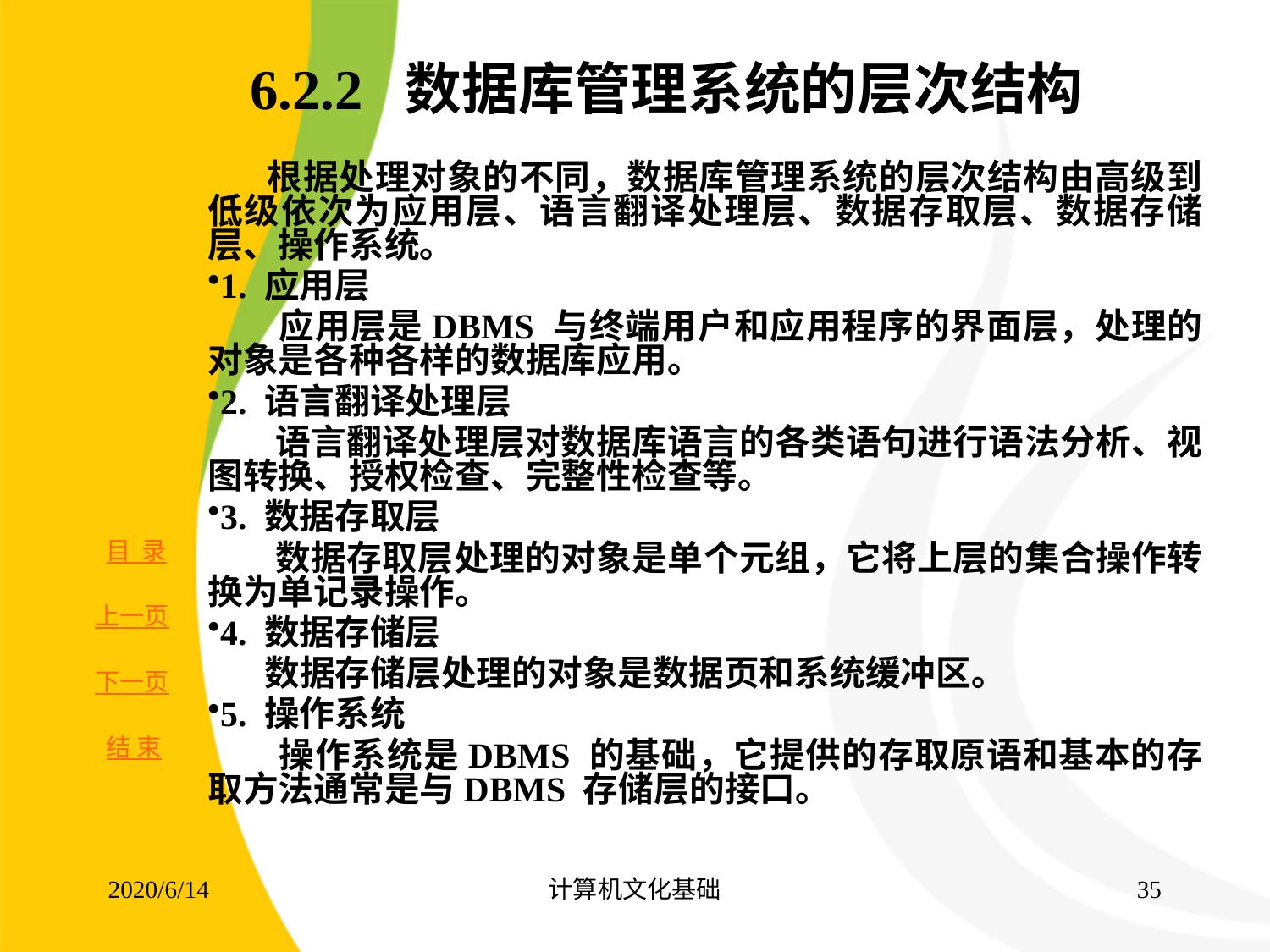

# 6.2.2  数据库管理系统的层次结构
       根据处理对象的不同，数据库管理系统的层次结构由高级到低级依次为应用层、语言翻译处理层、数据存取层、数据存储层、操作系统。
1. 应用层
       应用层是DBMS 与终端用户和应用程序的界面层，处理的对象是各种各样的数据库应用。
2. 语言翻译处理层
       语言翻译处理层对数据库语言的各类语句进行语法分析、视图转换、授权检查、完整性检查等。
3. 数据存取层
       数据存取层处理的对象是单个元组，它将上层的集合操作转换为单记录操作。
4. 数据存储层
      数据存储层处理的对象是数据页和系统缓冲区。
5. 操作系统
       操作系统是DBMS 的基础，它提供的存取原语和基本的存取方法通常是与DBMS 存储层的接口。
2020/6/14
计算机文化基础
35